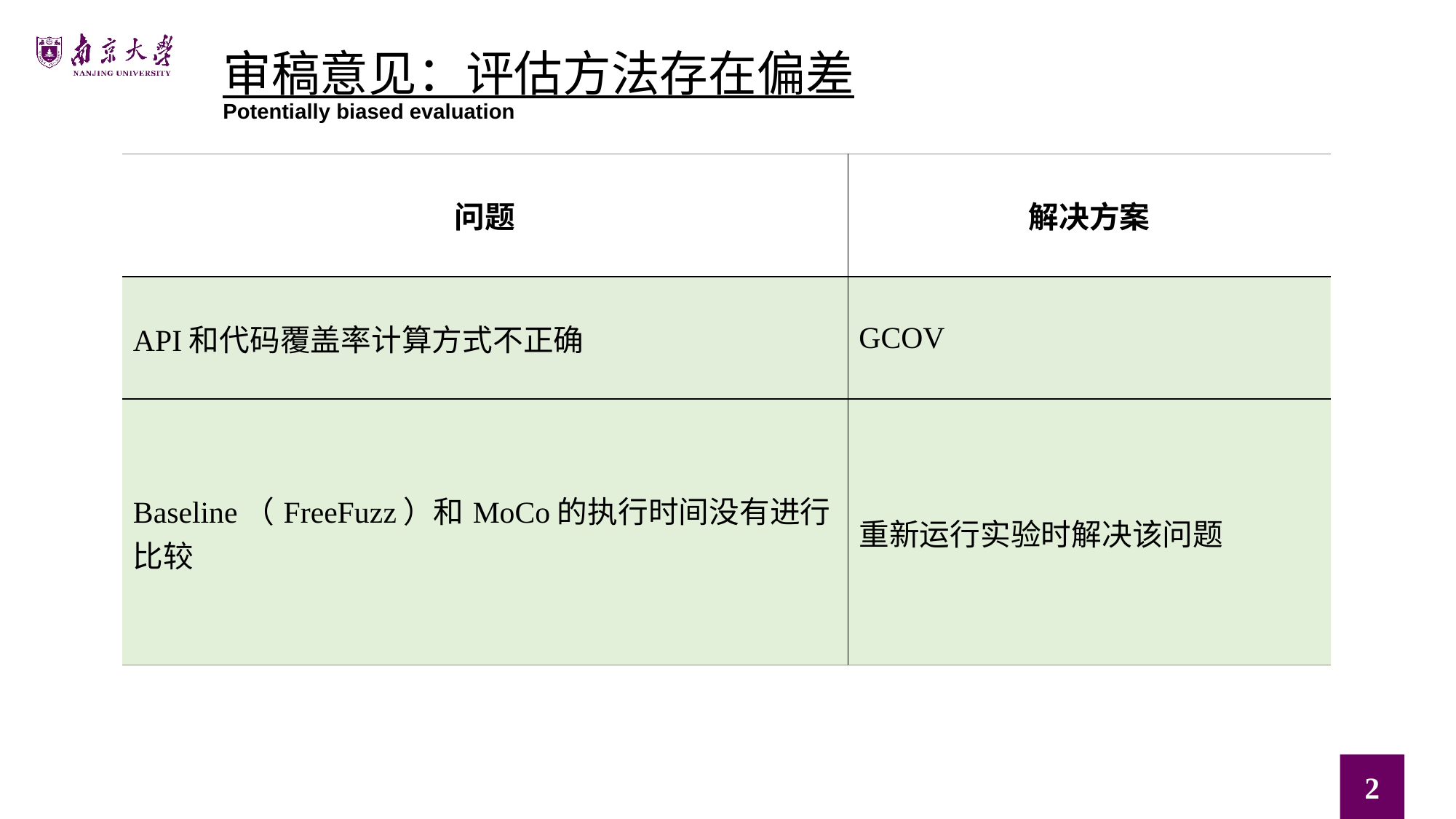

审稿意见：评估方法存在偏差
Potentially biased evaluation
| 问题 | 解决方案 |
| --- | --- |
| API和代码覆盖率计算方式不正确 | GCOV |
| Baseline（FreeFuzz）和MoCo的执行时间没有进行比较 | 重新运行实验时解决该问题 |
2